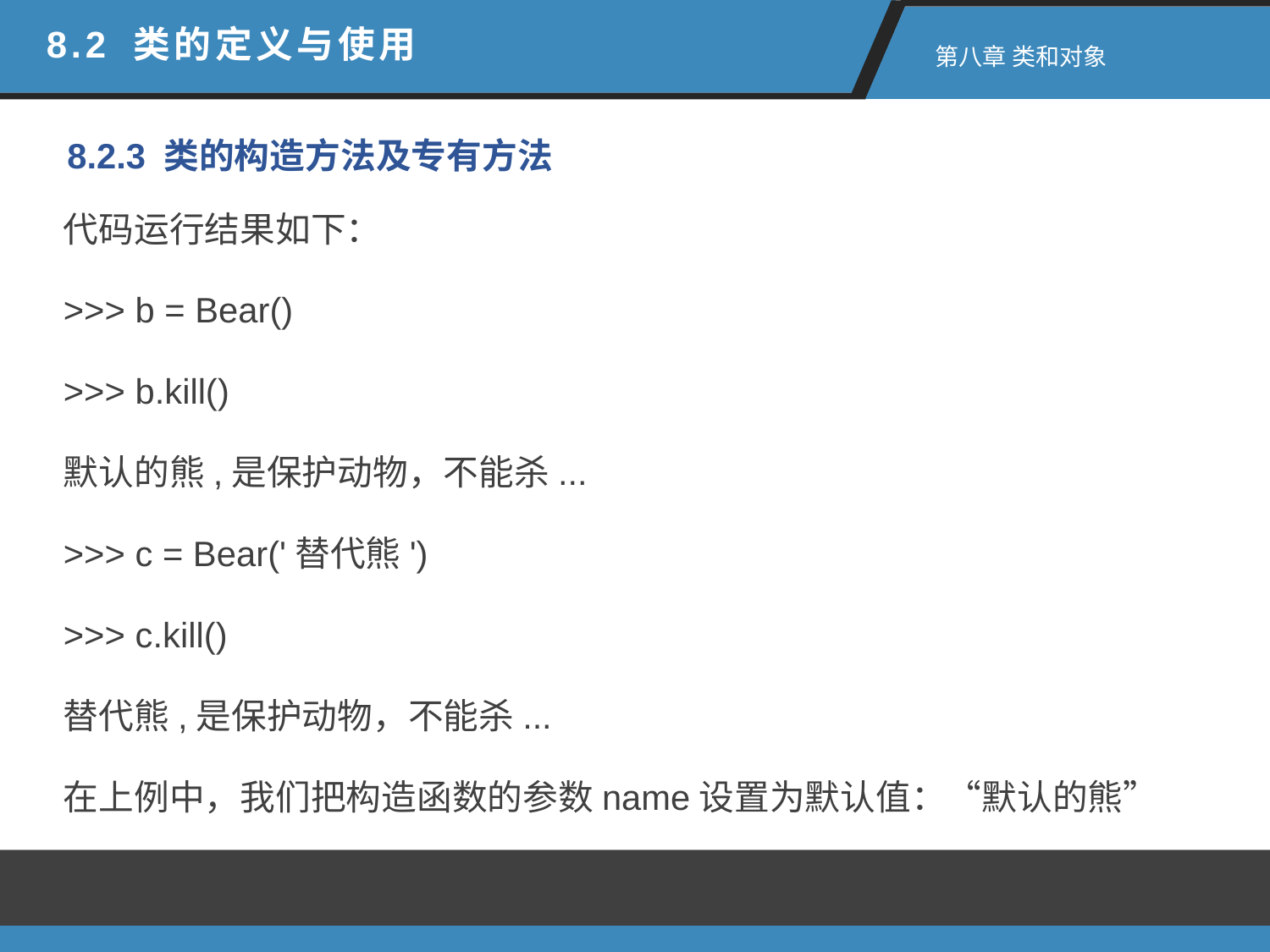

8.2 类的定义与使用
  第八章 类和对象
8.2.3 类的构造方法及专有方法
代码运行结果如下：
>>> b = Bear()
>>> b.kill()
默认的熊,是保护动物，不能杀...
>>> c = Bear('替代熊')
>>> c.kill()
替代熊,是保护动物，不能杀...
在上例中，我们把构造函数的参数name设置为默认值：“默认的熊”